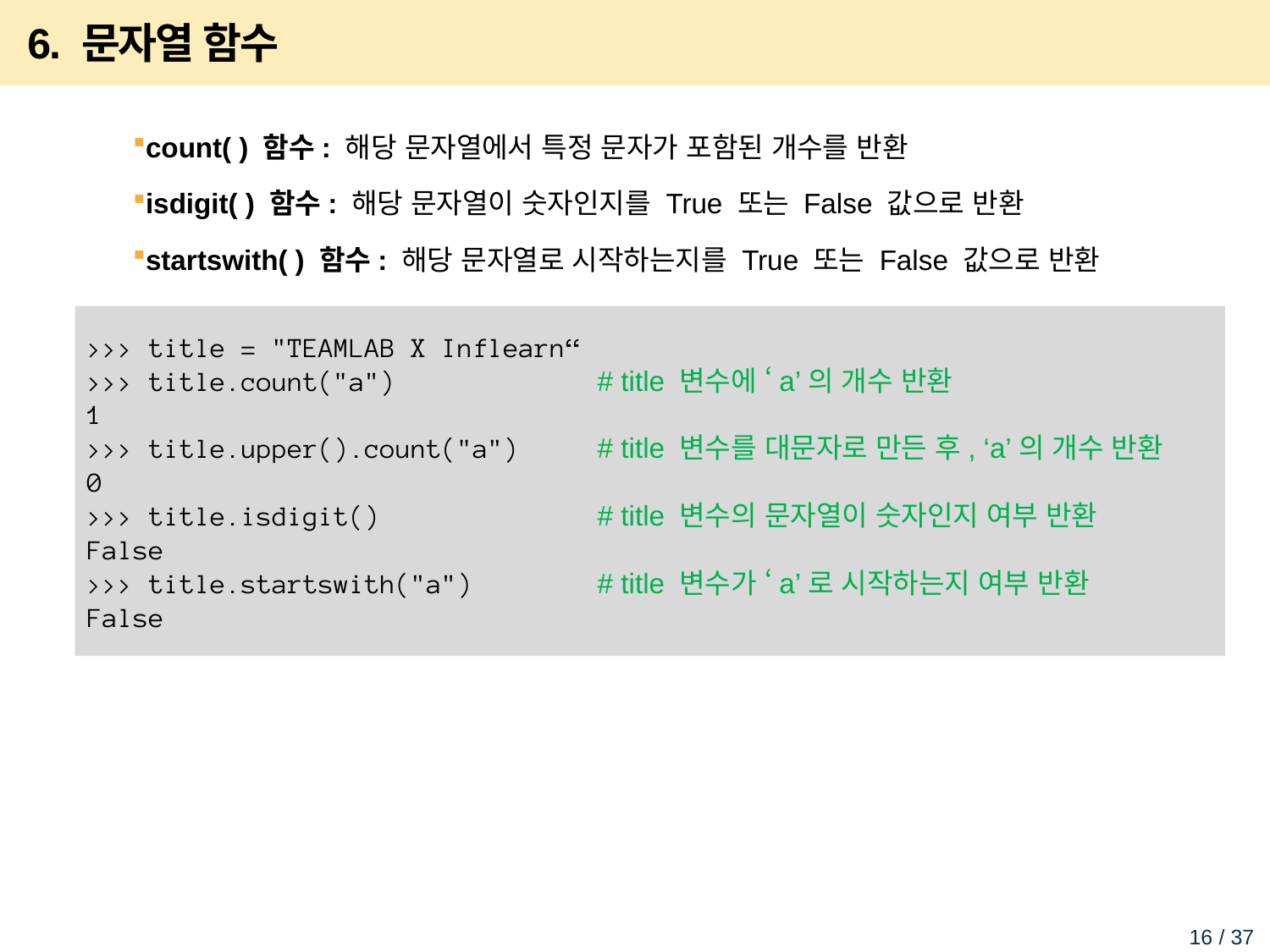

# 6. 문자열 함수
count( ) 함수: 해당 문자열에서 특정 문자가 포함된 개수를 반환
isdigit( ) 함수: 해당 문자열이 숫자인지를 True 또는 False 값으로 반환
startswith( ) 함수: 해당 문자열로 시작하는지를 True 또는 False 값으로 반환
>>> title = "TEAMLAB X Inflearn“
>>> title.count("a")             # title 변수에 ‘a’의 개수 반환
1
>>> title.upper().count("a")     # title 변수를 대문자로 만든 후, ‘a’의 개수 반환
0
>>> title.isdigit()              # title 변수의 문자열이 숫자인지 여부 반환
False
>>> title.startswith("a")        # title 변수가 ‘a’로 시작하는지 여부 반환
False